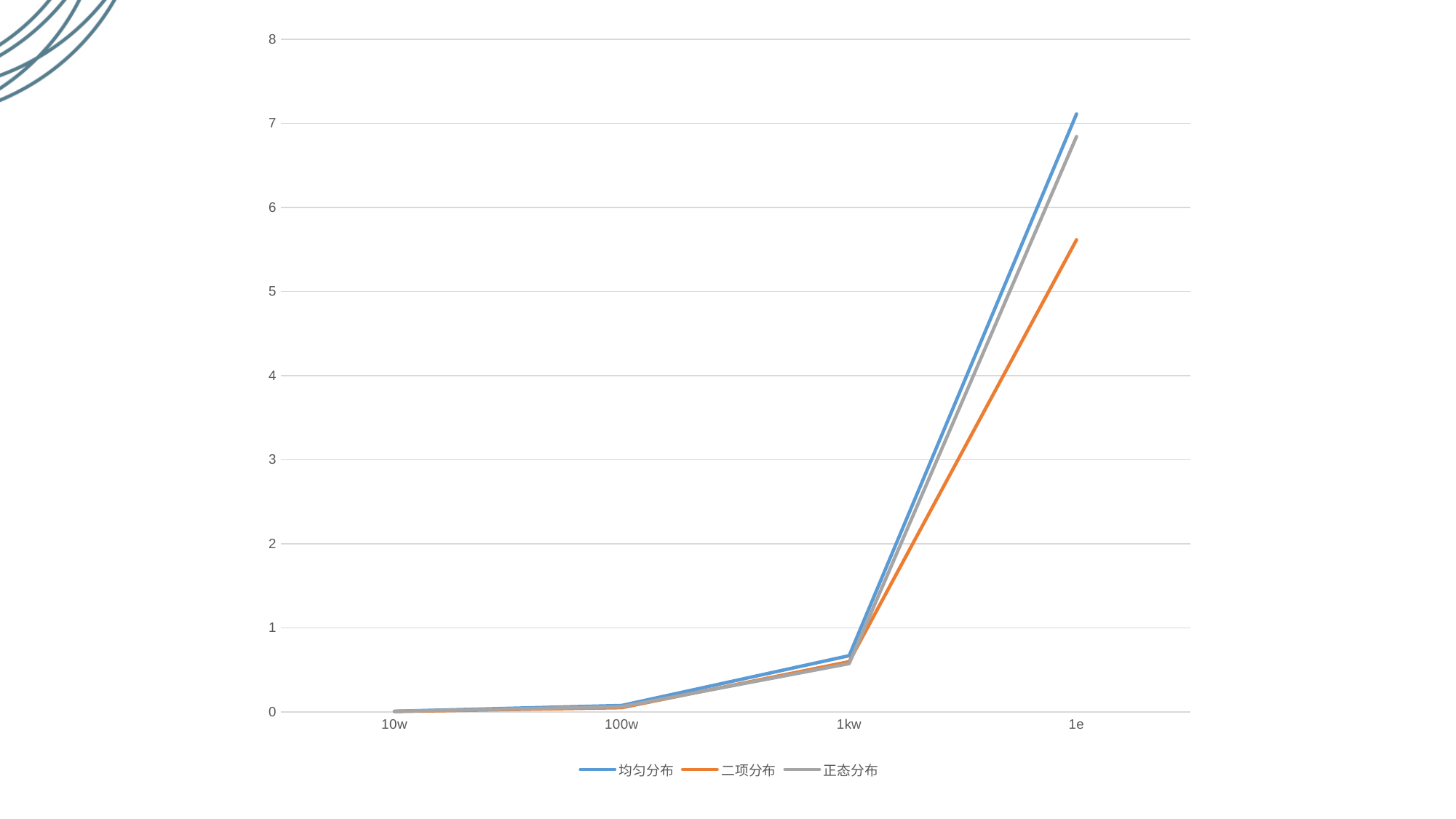

### Chart

| Category | 均匀分布 | 二项分布 | 正态分布 |
|---|---|---|---|
| 10w | 0.008 | 0.005 | 0.007 |
| 100w | 0.077 | 0.051 | 0.062 |
| 1kw | 0.669 | 0.598 | 0.575 |
| 1e | 7.113 | 5.616 | 6.844 |